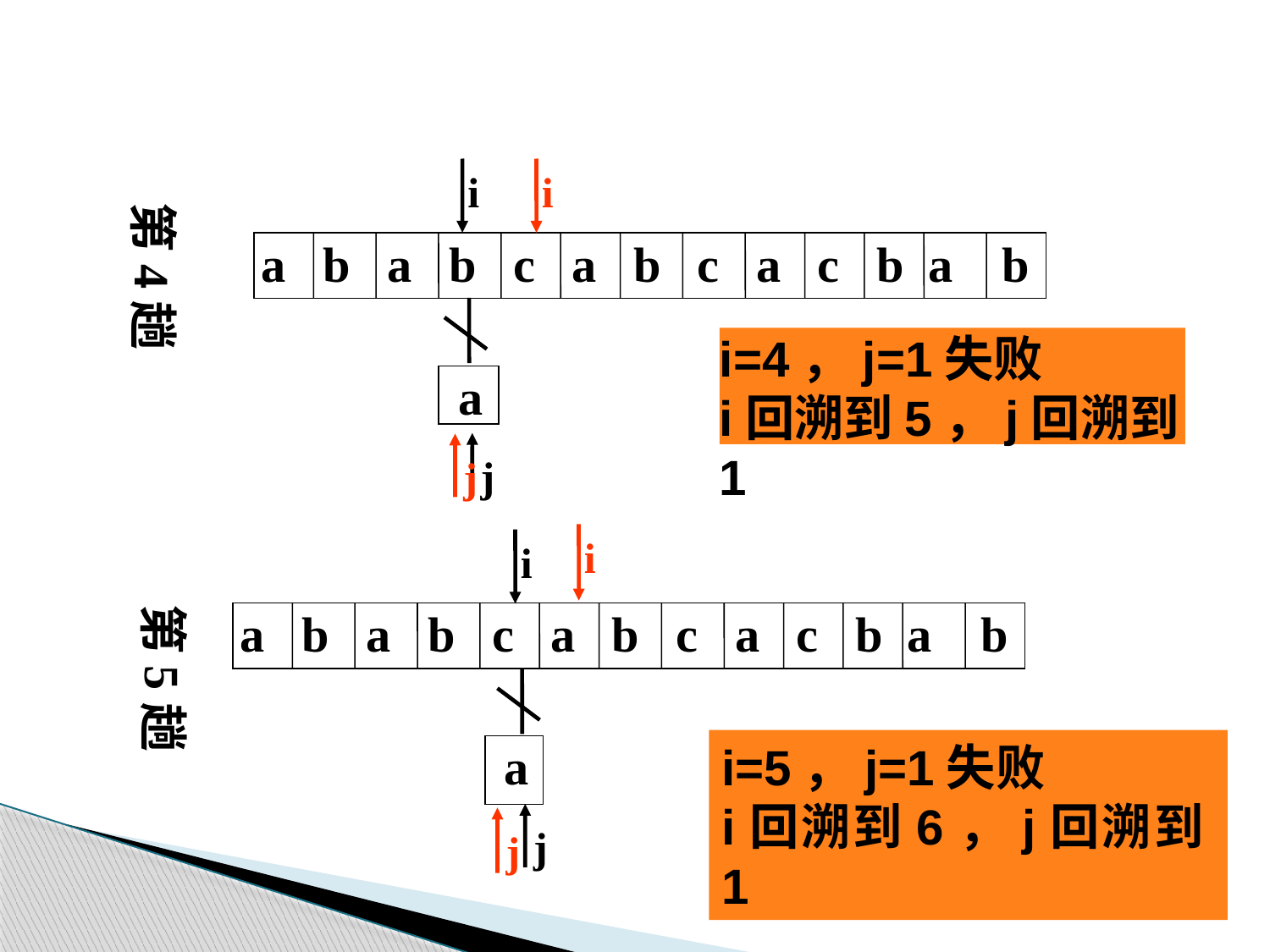

i

j

i

j
第4趟
a   b   a   b   c   a   b   c   a   c   b  a    b

i=4，j=1失败
i回溯到5，j回溯到1
a

i

j

i

j

第5趟
a   b   a   b   c   a   b   c   a   c   b  a    b

i=5，j=1失败
i回溯到6，j回溯到1
a